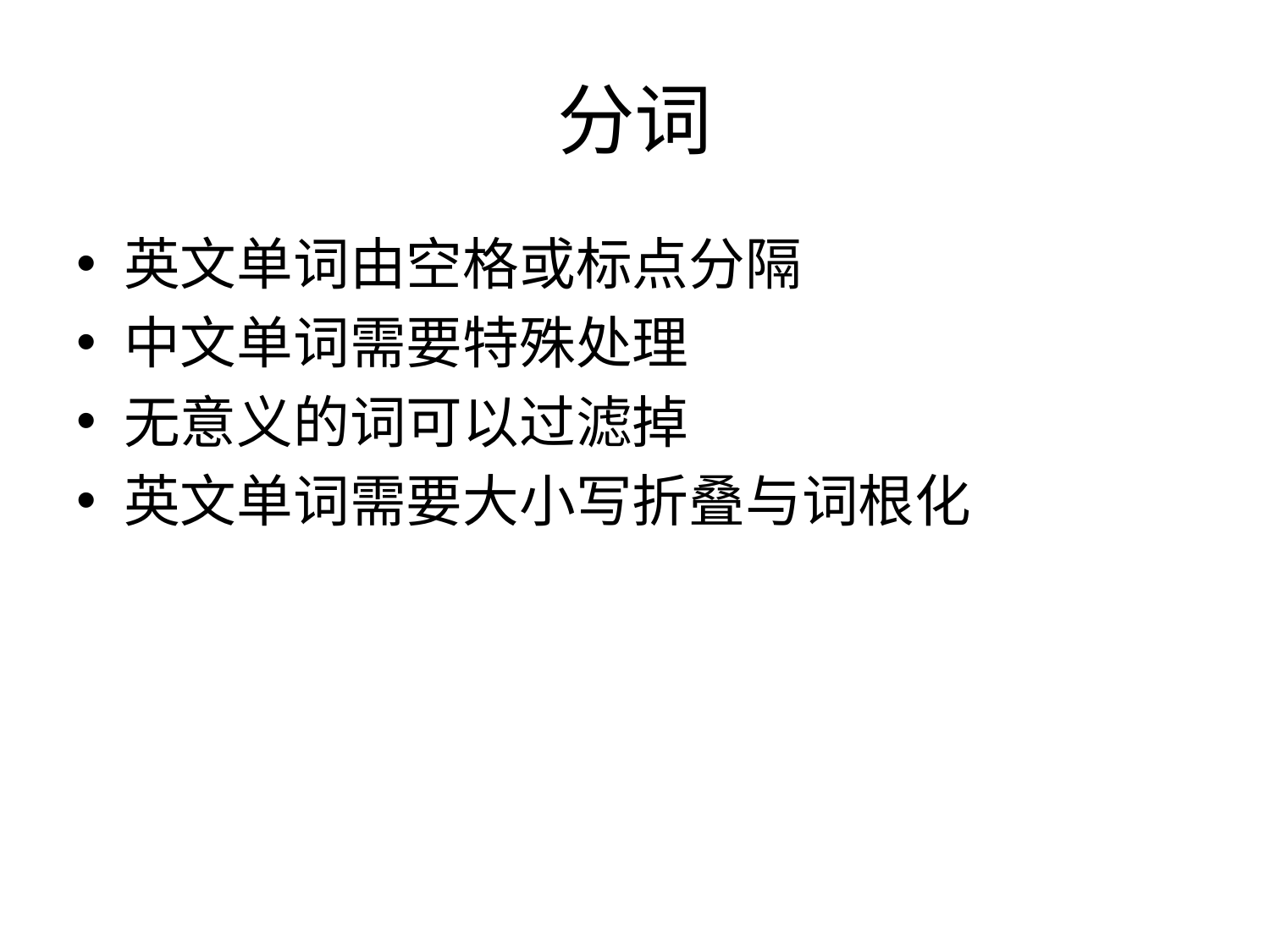

# 分词
英文单词由空格或标点分隔
中文单词需要特殊处理
无意义的词可以过滤掉
英文单词需要大小写折叠与词根化